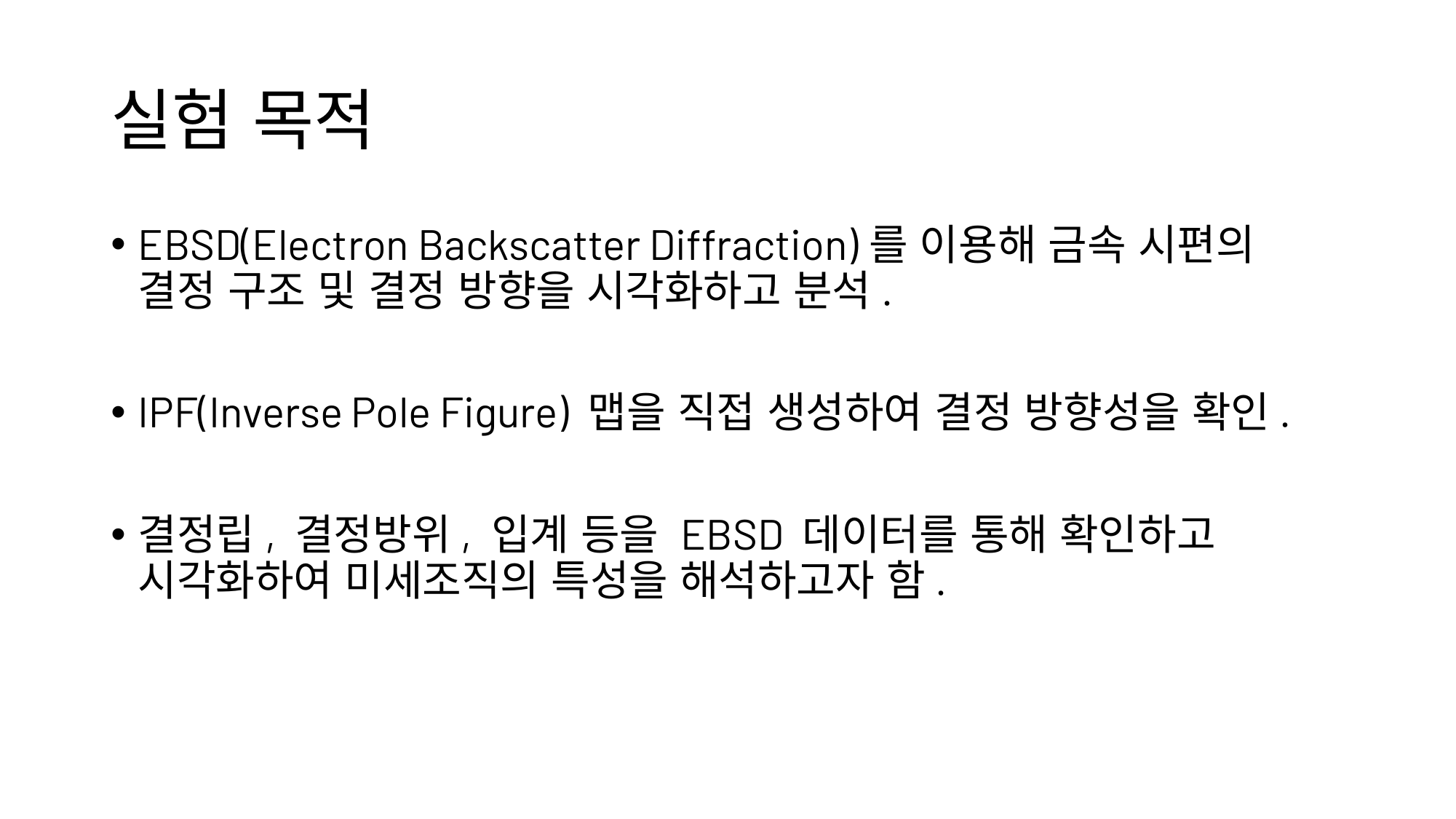

# 실험 목적
EBSD(Electron Backscatter Diffraction)를 이용해 금속 시편의 결정 구조 및 결정 방향을 시각화하고 분석.

IPF(Inverse Pole Figure) 맵을 직접 생성하여 결정 방향성을 확인.

결정립, 결정방위, 입계 등을 EBSD 데이터를 통해 확인하고 시각화하여 미세조직의 특성을 해석하고자 함.